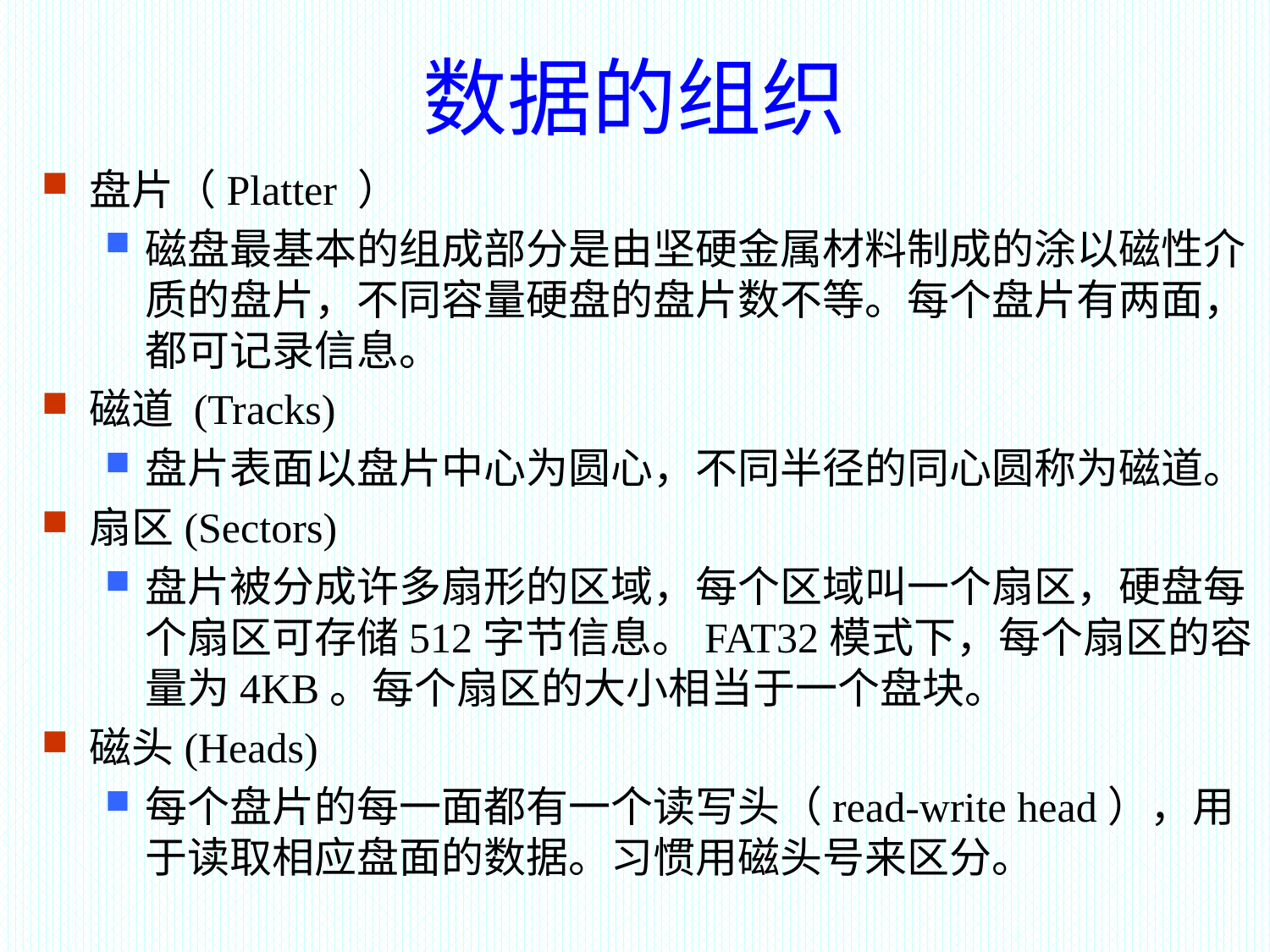

数据的组织
盘片（Platter ）
磁盘最基本的组成部分是由坚硬金属材料制成的涂以磁性介质的盘片，不同容量硬盘的盘片数不等。每个盘片有两面，都可记录信息。
磁道 (Tracks)
盘片表面以盘片中心为圆心，不同半径的同心圆称为磁道。
扇区(Sectors)
盘片被分成许多扇形的区域，每个区域叫一个扇区，硬盘每个扇区可存储512字节信息。FAT32模式下，每个扇区的容量为4KB。每个扇区的大小相当于一个盘块。
磁头(Heads)
每个盘片的每一面都有一个读写头（read-write head），用于读取相应盘面的数据。习惯用磁头号来区分。